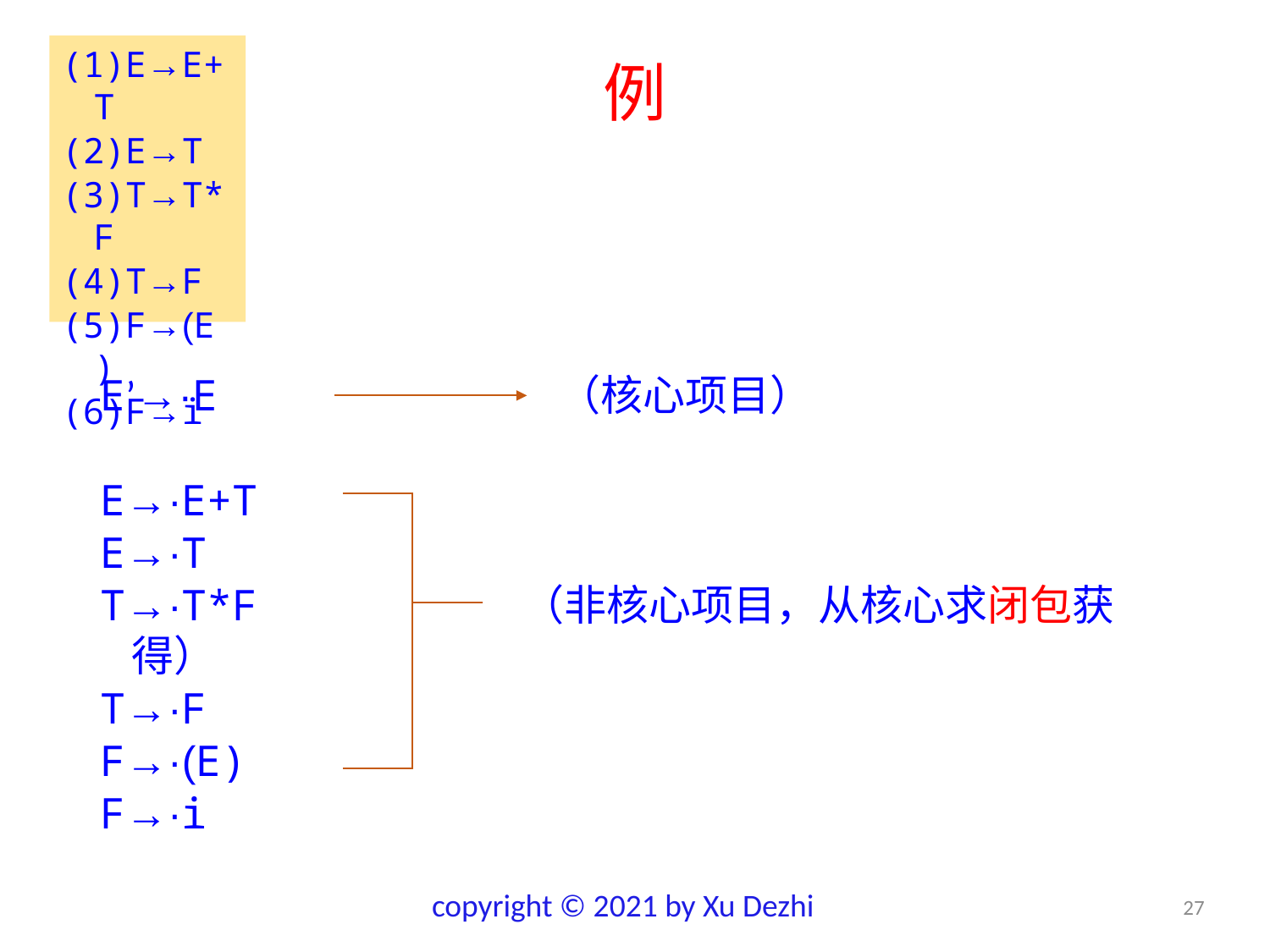

# 例
(1)E→E+T
(2)E→T
(3)T→T*F
(4)T→F
(5)F→(E)
(6)F→i

E’→·E             （核心项目）

E→·E+T
E→·T
T→·T*F          （非核心项目，从核心求闭包获得）
T→·F
F→·(E)
F→·i

copyright © 2021 by Xu Dezhi
27